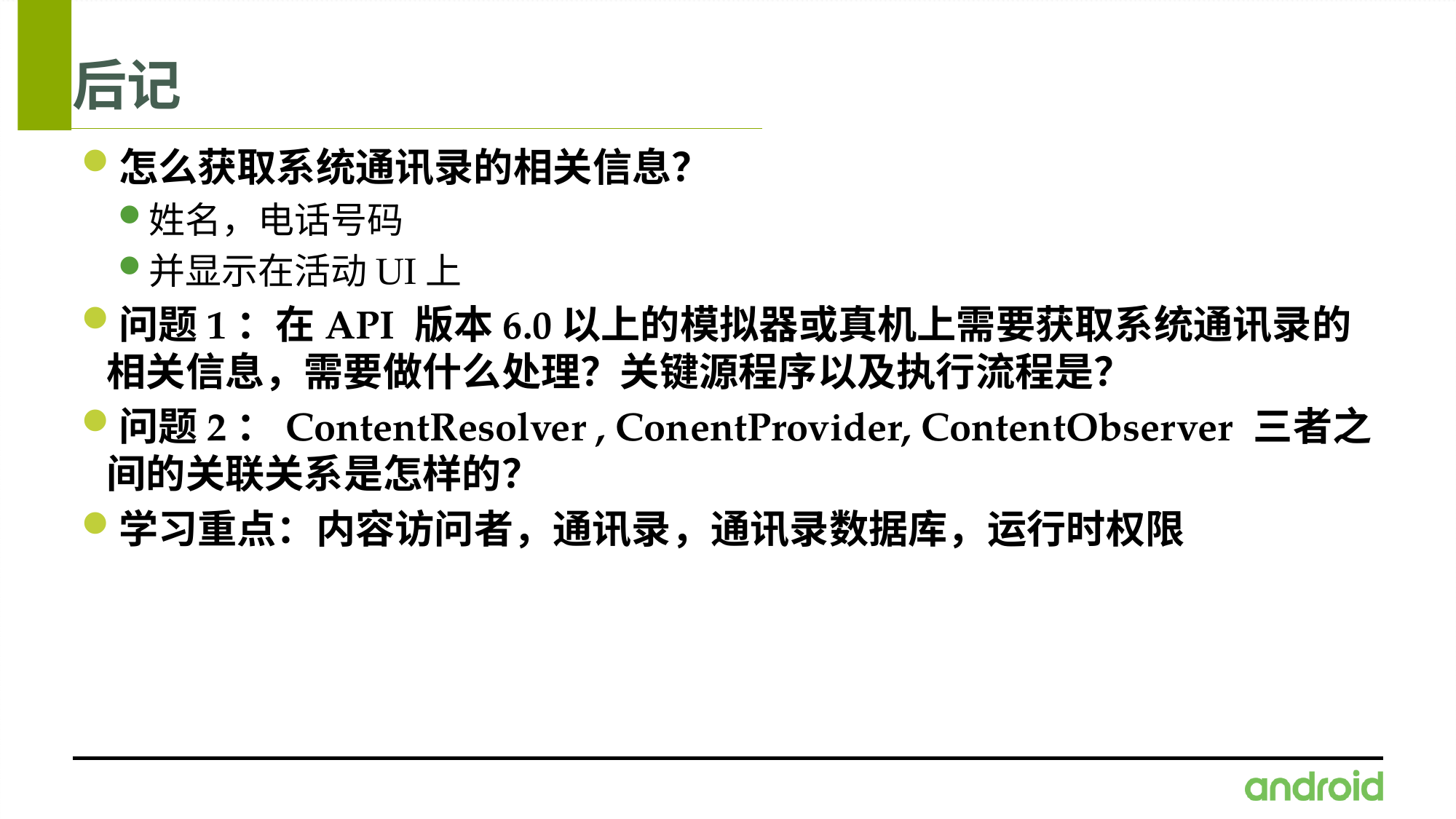

# 后记
怎么获取系统通讯录的相关信息？
姓名，电话号码
并显示在活动UI上
问题1：在API 版本6.0以上的模拟器或真机上需要获取系统通讯录的相关信息，需要做什么处理？关键源程序以及执行流程是？
问题2：ContentResolver , ConentProvider, ContentObserver 三者之间的关联关系是怎样的？
学习重点：内容访问者，通讯录，通讯录数据库，运行时权限